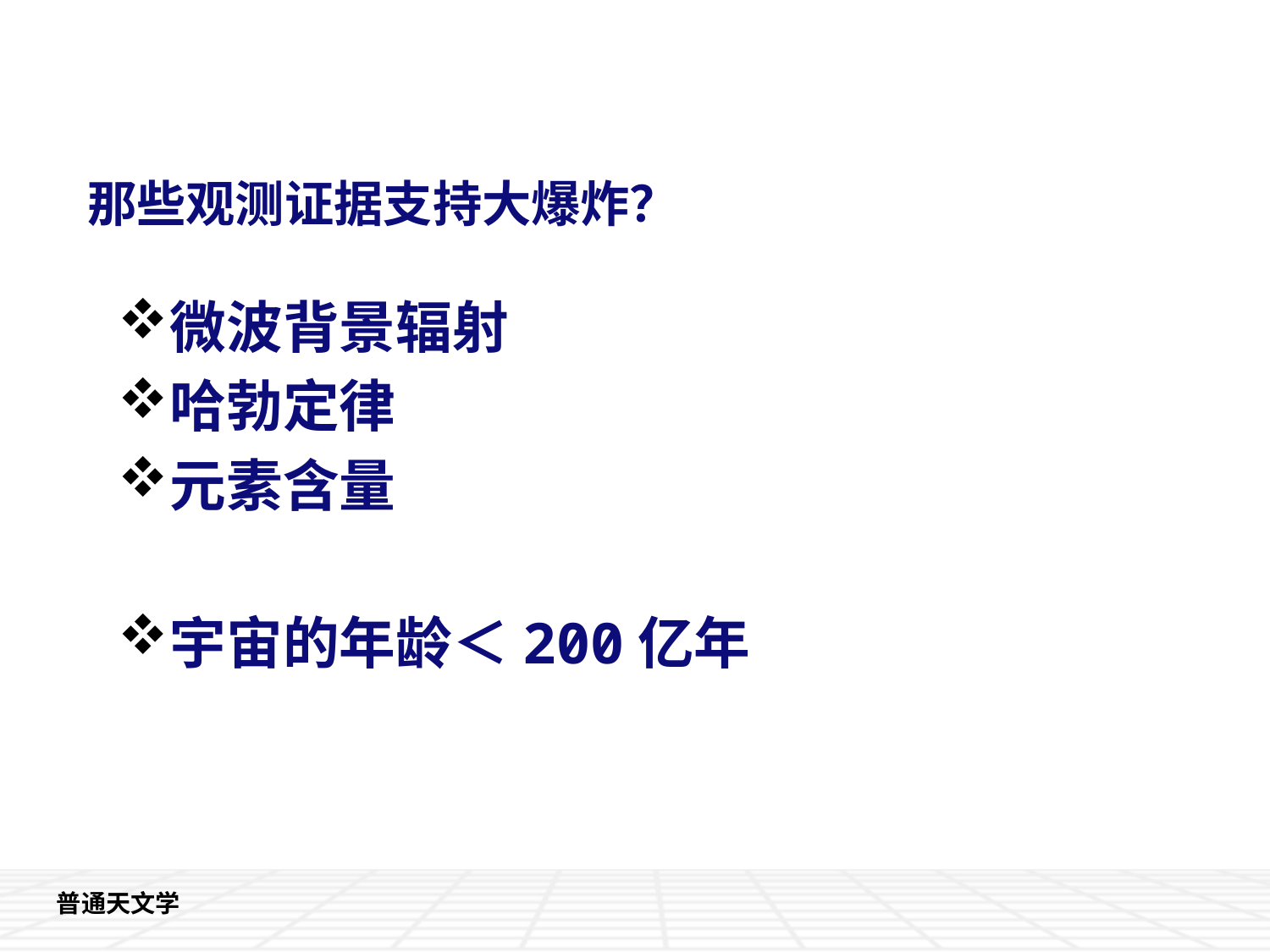

那些观测证据支持大爆炸？
微波背景辐射
哈勃定律
元素含量

宇宙的年龄＜200亿年
   普通天文学